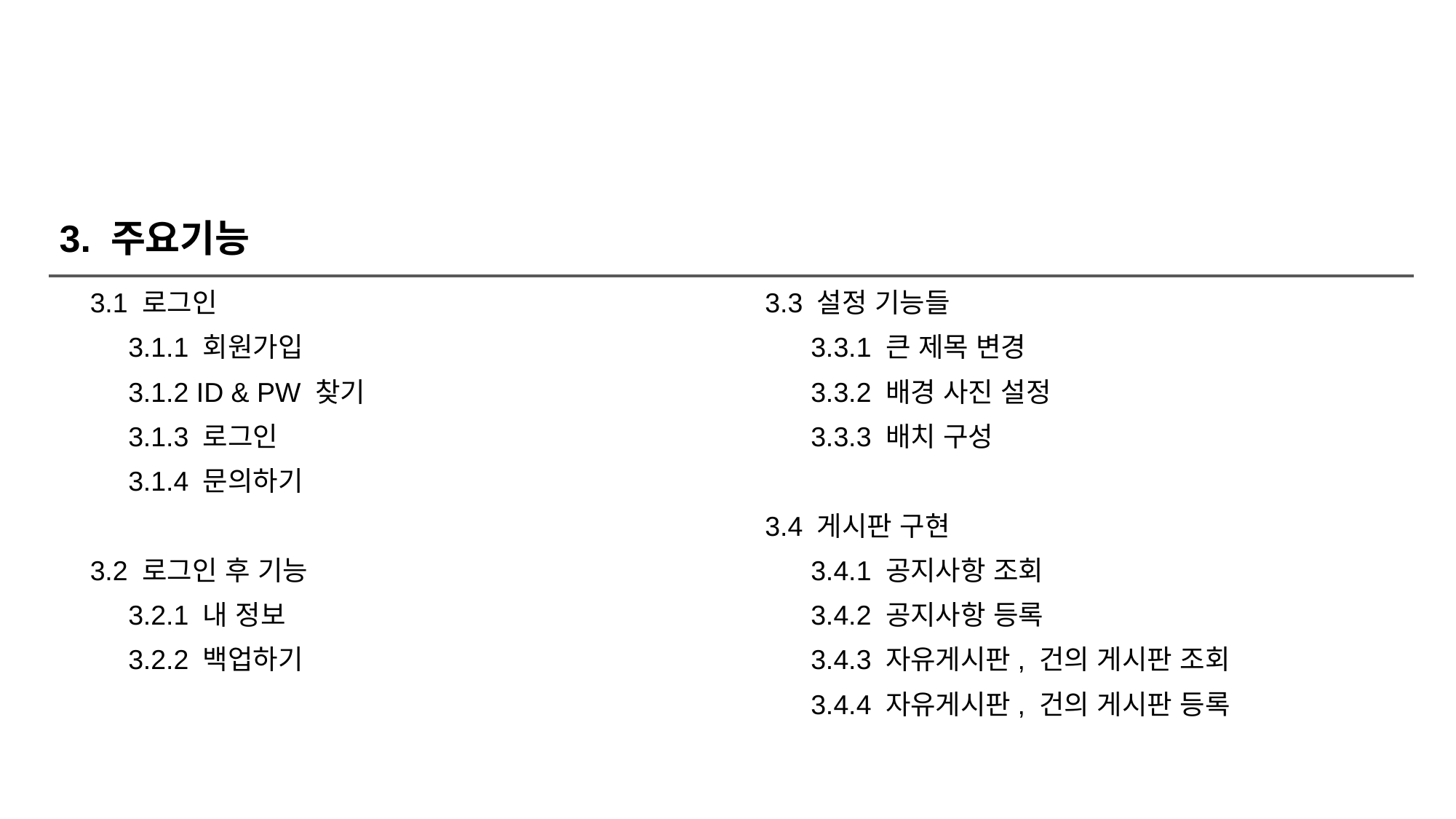

# 3. 주요기능
    3.1 로그인
         3.1.1 회원가입
         3.1.2 ID & PW 찾기
         3.1.3 로그인
         3.1.4 문의하기

    3.2 로그인 후 기능
         3.2.1 내 정보
         3.2.2 백업하기

   3.3 설정 기능들
         3.3.1 큰 제목 변경
         3.3.2 배경 사진 설정
         3.3.3 배치 구성

   3.4 게시판 구현
         3.4.1 공지사항 조회
         3.4.2 공지사항 등록
         3.4.3 자유게시판, 건의 게시판 조회
         3.4.4 자유게시판, 건의 게시판 등록